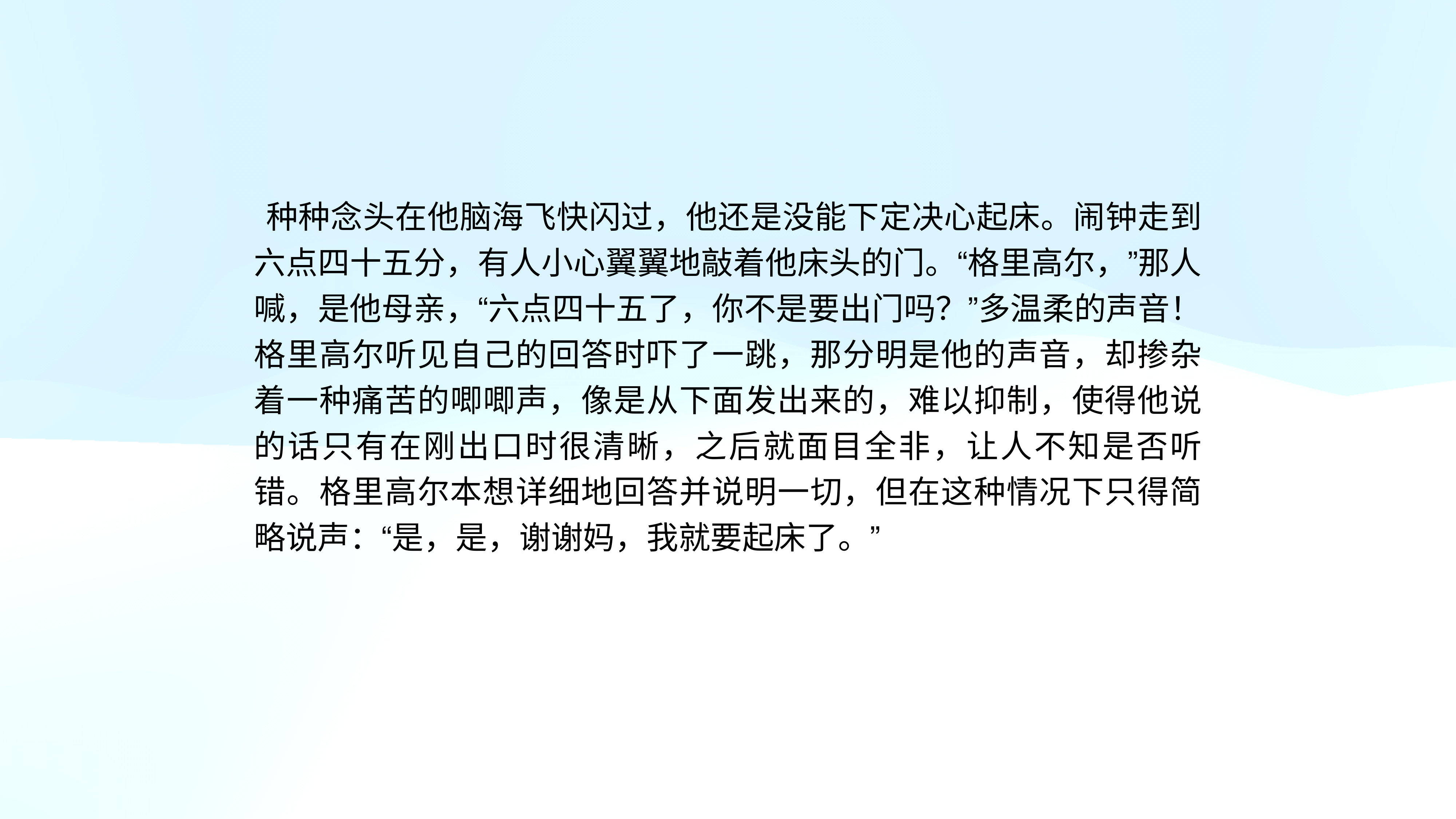

种种念头在他脑海飞快闪过，他还是没能下定决心起床。闹钟走到六点四十五分，有人小心翼翼地敲着他床头的门。“格里高尔，”那人喊，是他母亲，“六点四十五了，你不是要出门吗？”多温柔的声音！格里高尔听见自己的回答时吓了一跳，那分明是他的声音，却掺杂着一种痛苦的唧唧声，像是从下面发出来的，难以抑制，使得他说的话只有在刚出口时很清晰，之后就面目全非，让人不知是否听错。格里高尔本想详细地回答并说明一切，但在这种情况下只得简略说声：“是，是，谢谢妈，我就要起床了。”